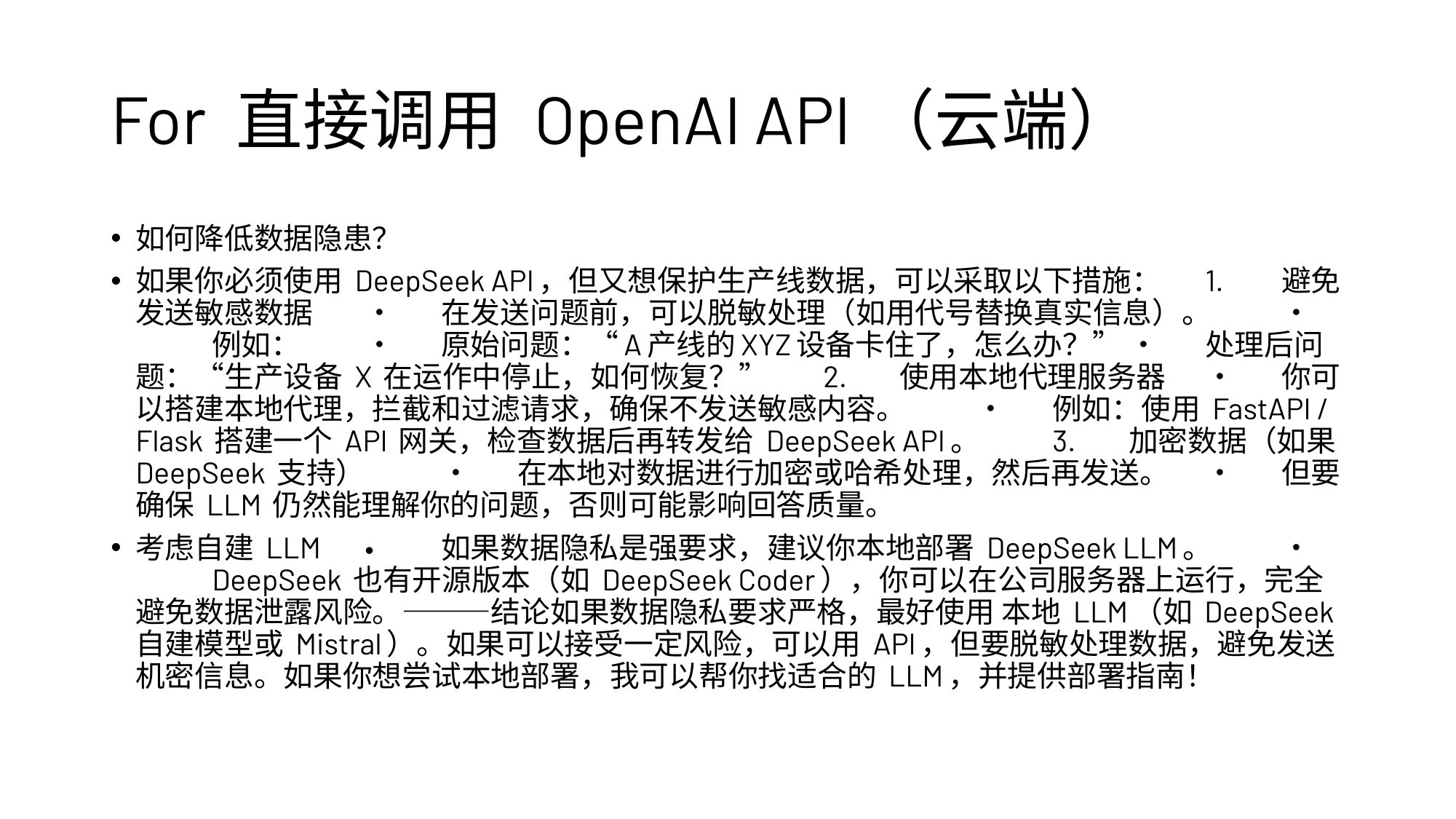

# For 直接调用 OpenAI API（云端）
如何降低数据隐患？
如果你必须使用 DeepSeek API，但又想保护生产线数据，可以采取以下措施：	1.	避免发送敏感数据	•	在发送问题前，可以脱敏处理（如用代号替换真实信息）。	•	例如：	•	原始问题：“A产线的XYZ设备卡住了，怎么办？”	•	处理后问题：“生产设备 X 在运作中停止，如何恢复？”	2.	使用本地代理服务器	•	你可以搭建本地代理，拦截和过滤请求，确保不发送敏感内容。	•	例如：使用 FastAPI / Flask 搭建一个 API 网关，检查数据后再转发给 DeepSeek API。	3.	加密数据（如果 DeepSeek 支持）	•	在本地对数据进行加密或哈希处理，然后再发送。	•	但要确保 LLM 仍然能理解你的问题，否则可能影响回答质量。
考虑自建 LLM	•	如果数据隐私是强要求，建议你本地部署 DeepSeek LLM。	•	DeepSeek 也有开源版本（如 DeepSeek Coder），你可以在公司服务器上运行，完全避免数据泄露风险。⸻结论如果数据隐私要求严格，最好使用 本地 LLM（如 DeepSeek 自建模型或 Mistral）。如果可以接受一定风险，可以用 API，但要脱敏处理数据，避免发送机密信息。如果你想尝试本地部署，我可以帮你找适合的 LLM，并提供部署指南！